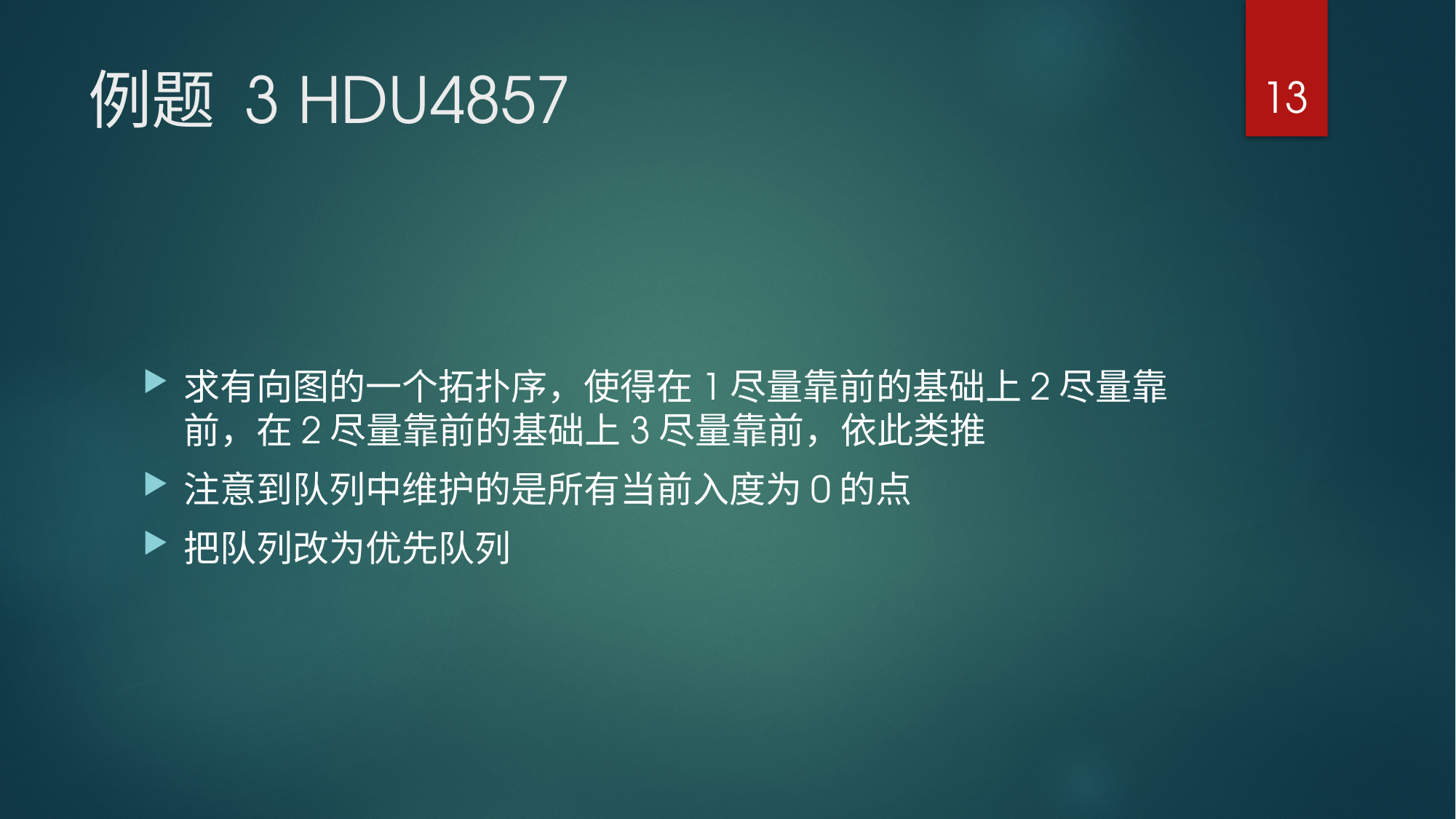

13
# 例题 3 HDU4857
求有向图的一个拓扑序，使得在1尽量靠前的基础上2尽量靠前，在2尽量靠前的基础上3尽量靠前，依此类推
注意到队列中维护的是所有当前入度为0的点
把队列改为优先队列